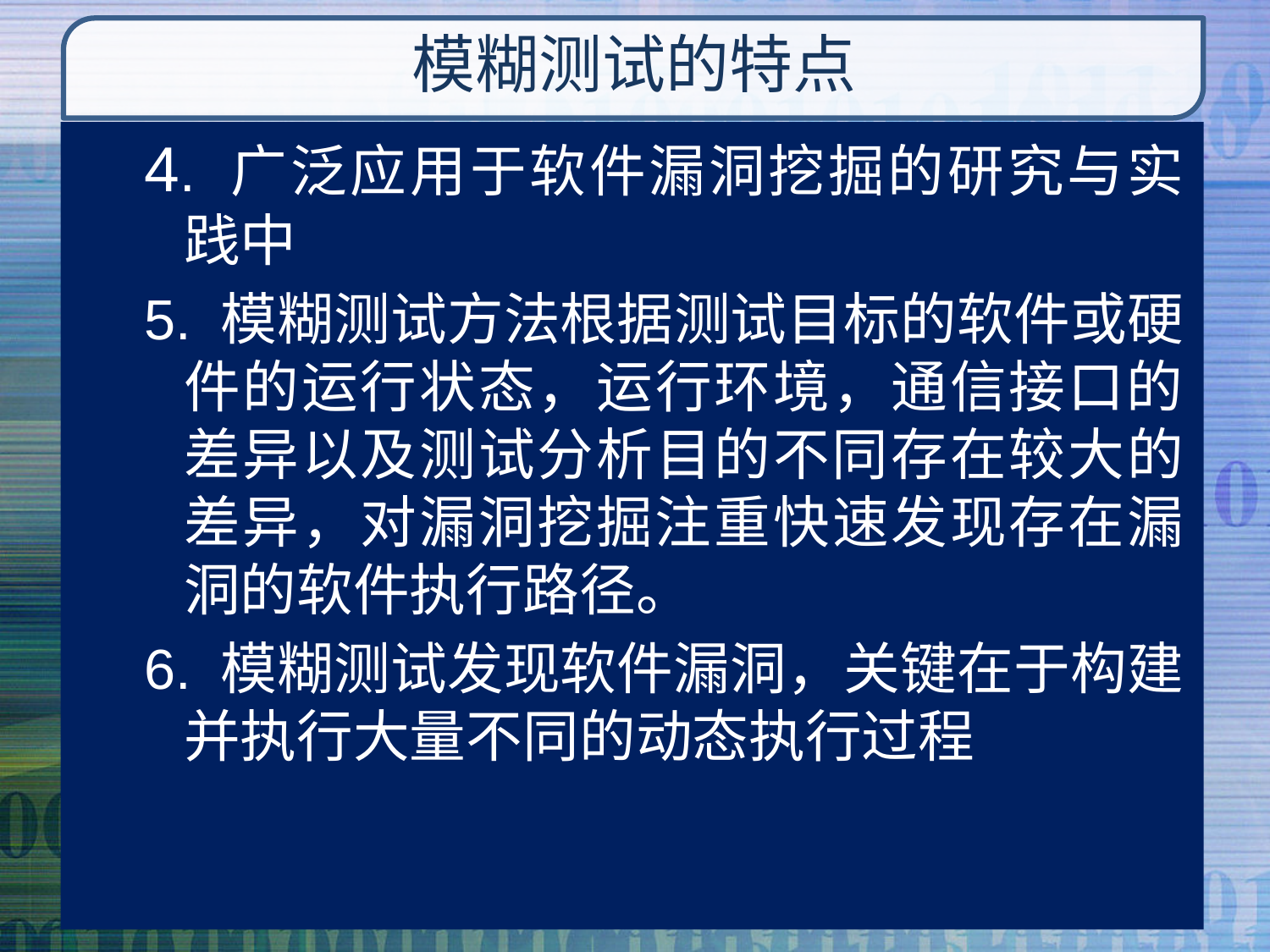

# 模糊测试的特点
4. 广泛应用于软件漏洞挖掘的研究与实践中
5. 模糊测试方法根据测试目标的软件或硬件的运行状态，运行环境，通信接口的差异以及测试分析目的不同存在较大的差异，对漏洞挖掘注重快速发现存在漏洞的软件执行路径。
6. 模糊测试发现软件漏洞，关键在于构建并执行大量不同的动态执行过程